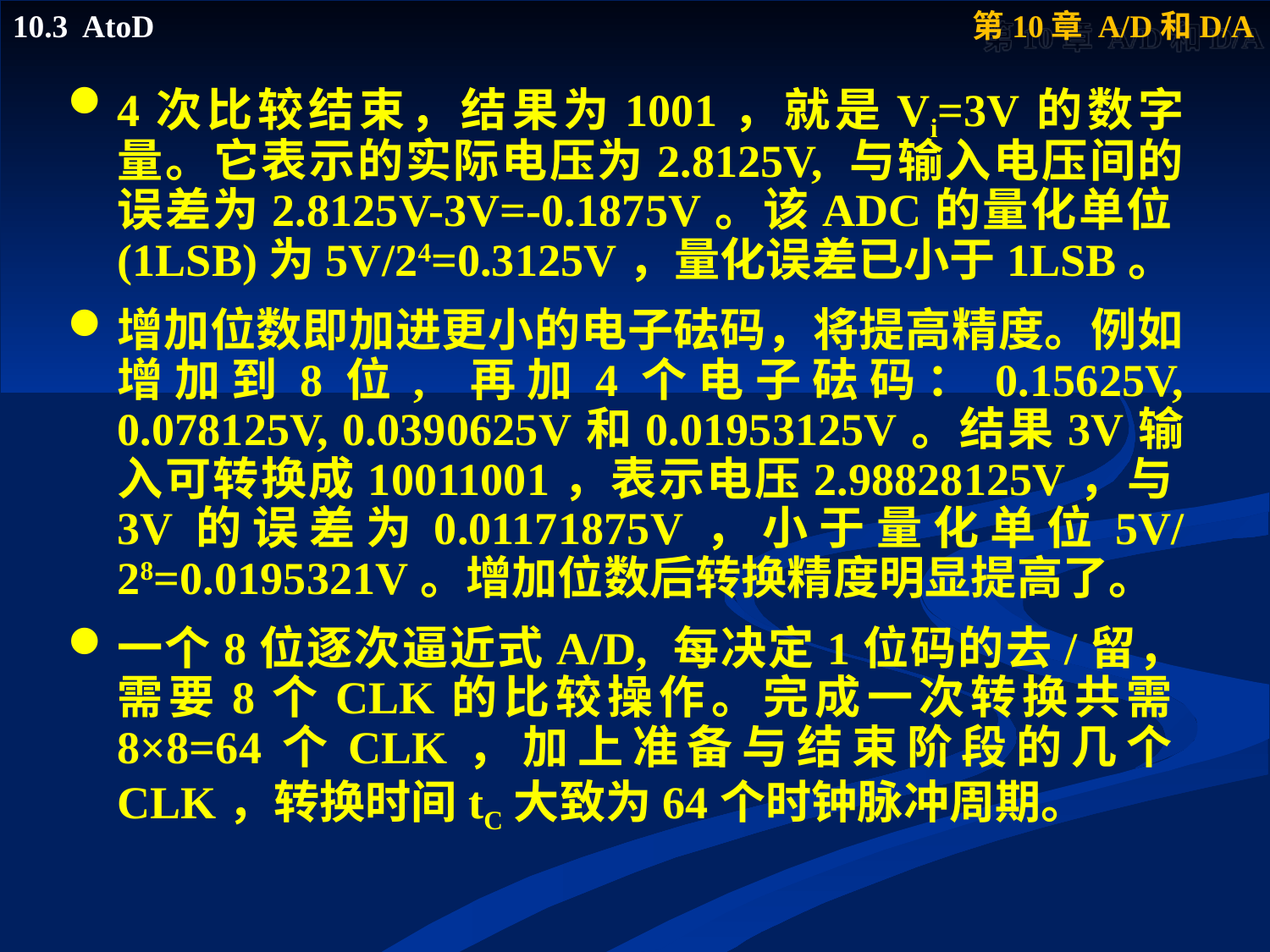

4次比较结束，结果为1001，就是Vi=3V的数字量。它表示的实际电压为2.8125V, 与输入电压间的误差为2.8125V-3V=-0.1875V。该ADC的量化单位(1LSB)为5V/24=0.3125V，量化误差已小于1LSB。
增加位数即加进更小的电子砝码，将提高精度。例如增加到8位, 再加4个电子砝码：0.15625V, 0.078125V, 0.0390625V和0.01953125V。结果3V输入可转换成10011001，表示电压2.98828125V，与3V的误差为0.01171875V，小于量化单位5V/28=0.0195321V。增加位数后转换精度明显提高了。
一个8位逐次逼近式A/D, 每决定1位码的去/留，需要8个CLK的比较操作。完成一次转换共需8×8=64个CLK，加上准备与结束阶段的几个CLK，转换时间tC大致为64个时钟脉冲周期。